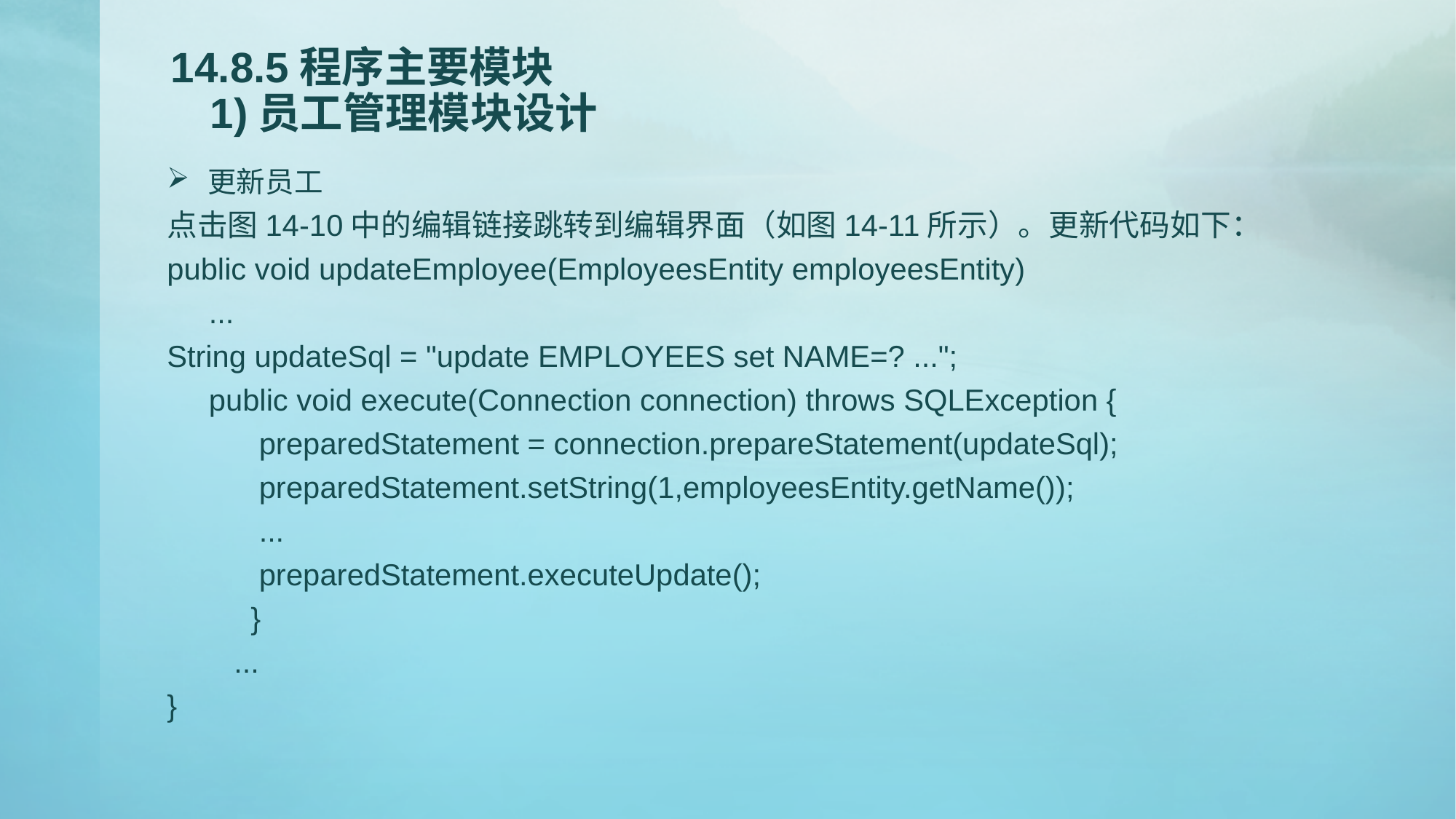

# 14.8.5程序主要模块 1)员工管理模块设计
更新员工
点击图14-10中的编辑链接跳转到编辑界面（如图14-11所示）。更新代码如下：
public void updateEmployee(EmployeesEntity employeesEntity)
     ...
String updateSql = "update EMPLOYEES set NAME=? ...";
     public void execute(Connection connection) throws SQLException {
           preparedStatement = connection.prepareStatement(updateSql);
           preparedStatement.setString(1,employeesEntity.getName());
           ...
           preparedStatement.executeUpdate();
          }
        ...
}